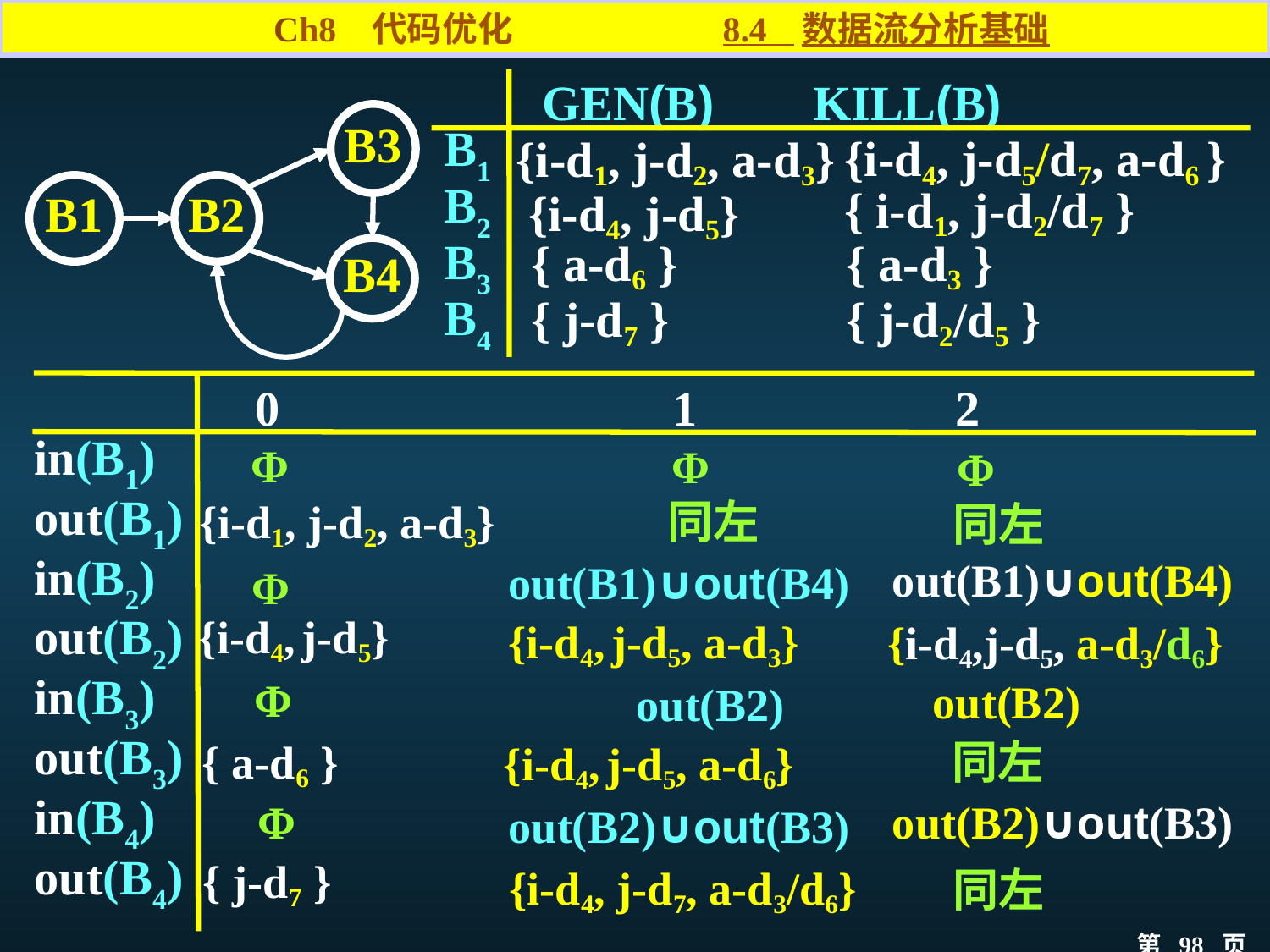

Ch8   代码优化                         8.4   数据流分析基础
          GEN(B)        KILL(B)
  B1
  B2
  B3
  B4

{i-d4, j-d5/d7, a-d6 }
{i-d1, j-d2, a-d3}
{ i-d1, j-d2/d7 }
{i-d4, j-d5}
{ a-d6 }     	     { a-d3 }
{ j-d7 }  	     { j-d2/d5 }
B3

B1
B2
B4
                  0                                1                     2
in(B1)
out(B1)
in(B2)
out(B2)
in(B3)
out(B3)
in(B4)
out(B4)

Φ
Φ
Φ
{i-d1, j-d2, a-d3}
同左
同左
out(B1)∪out(B4)
out(B1)∪out(B4)
Φ
{i-d4, j-d5}
{i-d4, j-d5, a-d3}
{i-d4,j-d5, a-d3/d6}
Φ
out(B2)
out(B2)
{ a-d6 }
同左
{i-d4, j-d5, a-d6}
out(B2)∪out(B3)
Φ
out(B2)∪out(B3)
{ j-d7 }
{i-d4, j-d7, a-d3/d6}
同左